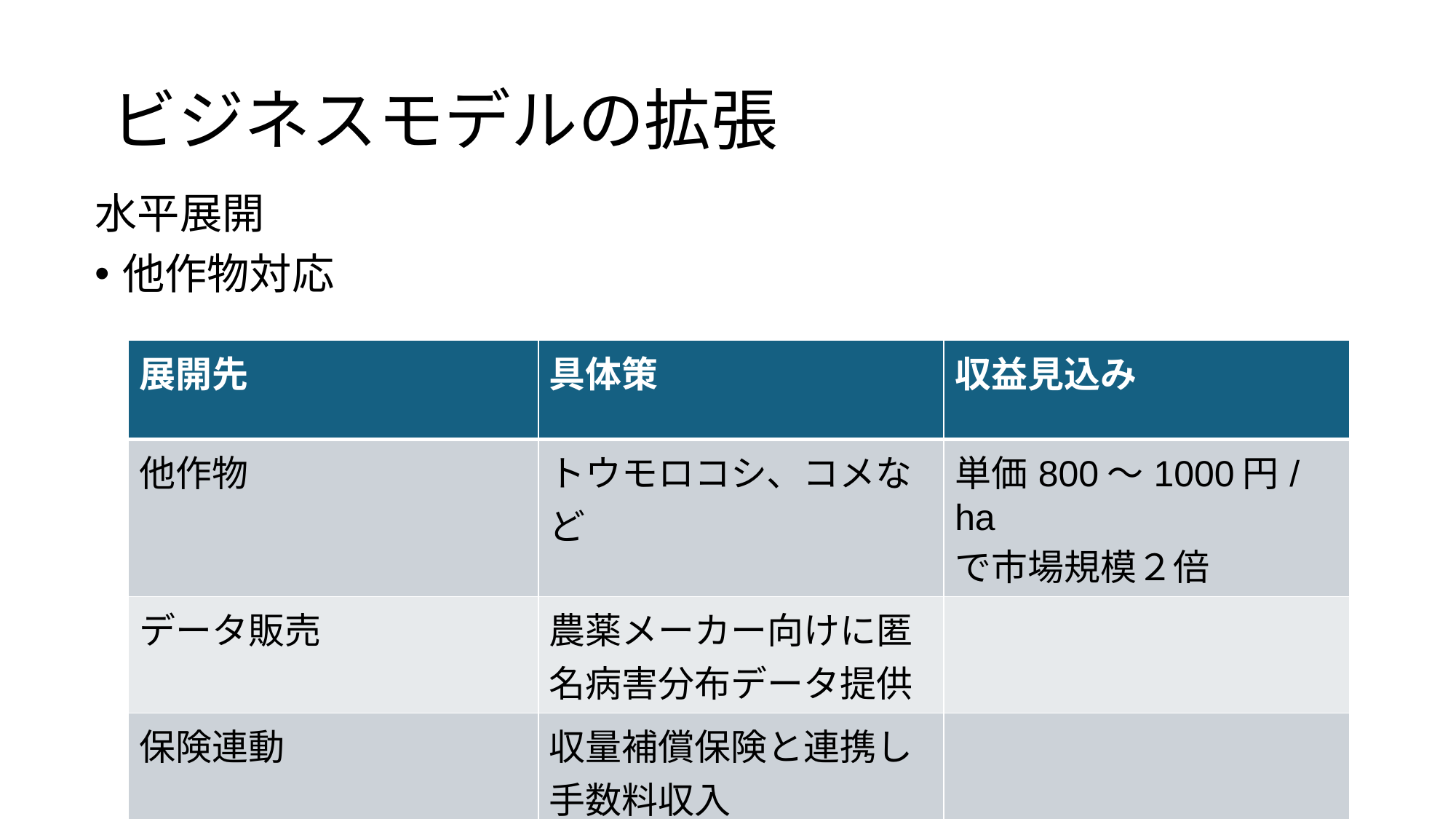

# ビジネスモデルの拡張
水平展開
他作物対応
| 展開先 | 具体策 | 収益見込み |
| --- | --- | --- |
| 他作物 | トウモロコシ、コメなど | 単価800～1000円/ha で市場規模２倍 |
| データ販売 | 農薬メーカー向けに匿名病害分布データ提供 |  |
| 保険連動 | 収量補償保険と連携し手数料収入 |  |